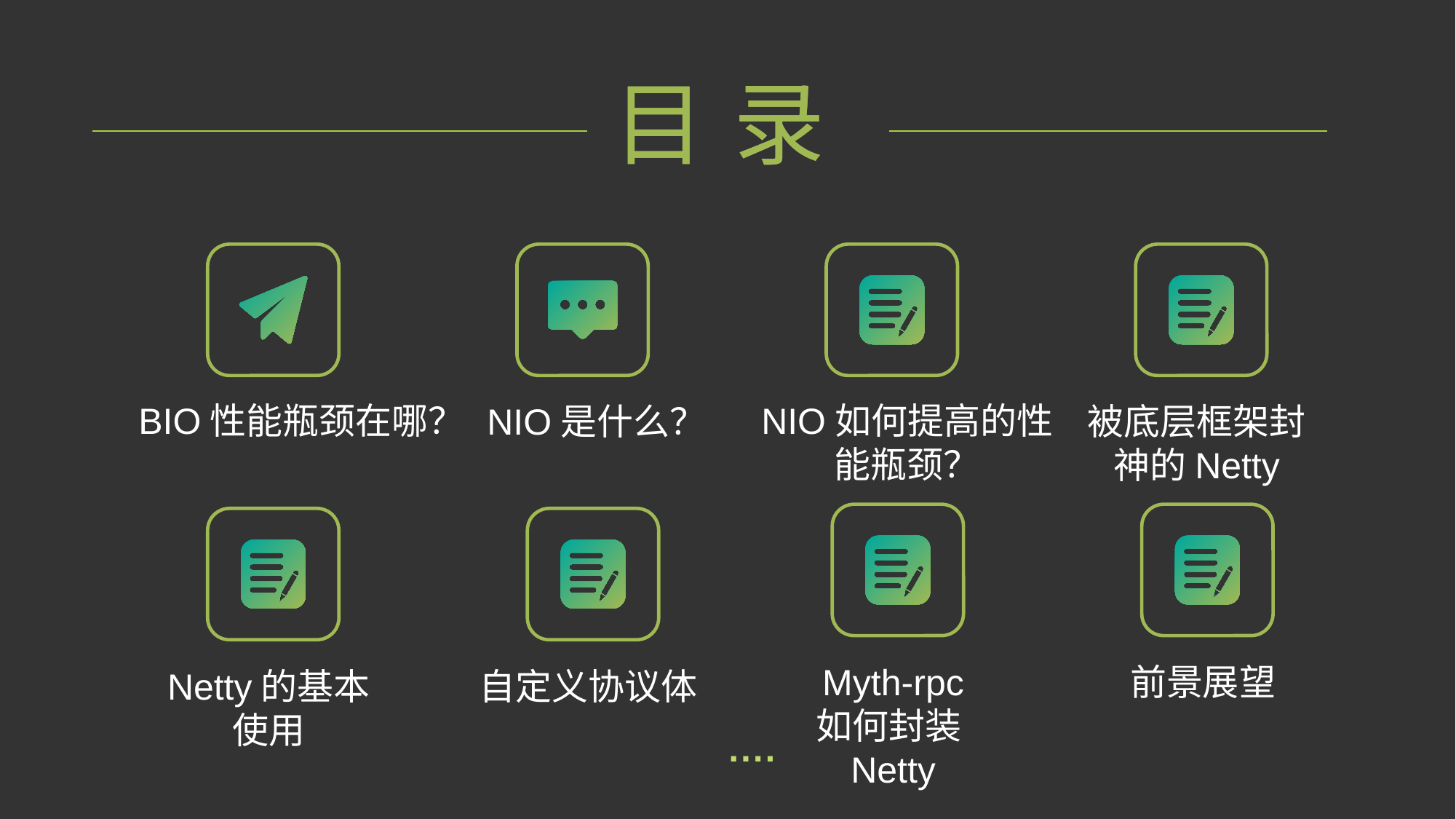

目 录

BIO性能瓶颈在哪？
NIO如何提高的性能瓶颈？
NIO是什么？
被底层框架封神的Netty

Myth-rpc
如何封装Netty
前景展望
Netty的基本使用
自定义协议体